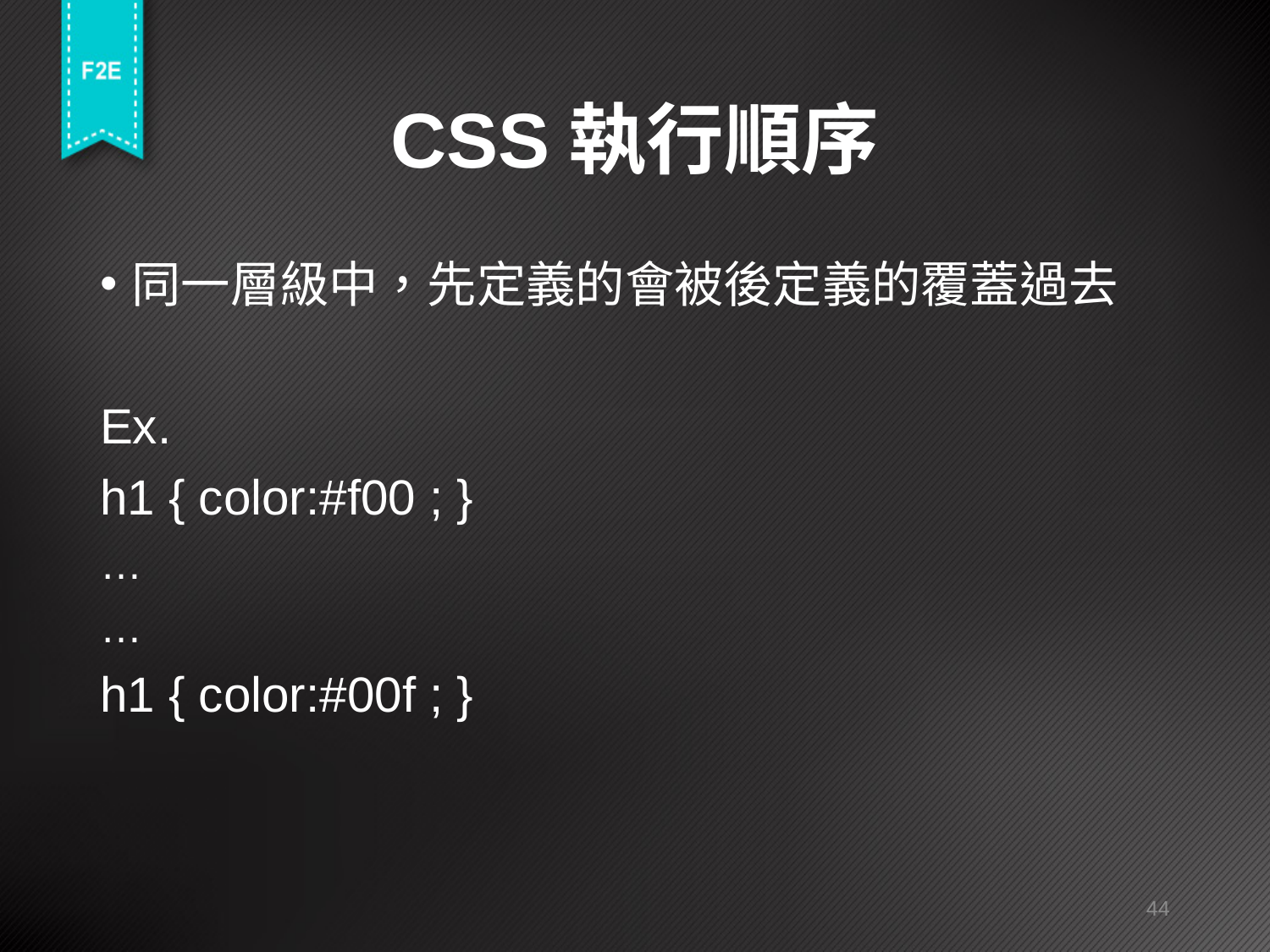

# CSS執行順序
同一層級中，先定義的會被後定義的覆蓋過去

Ex.
h1 { color:#f00 ; }
…
…
h1 { color:#00f ; }
44